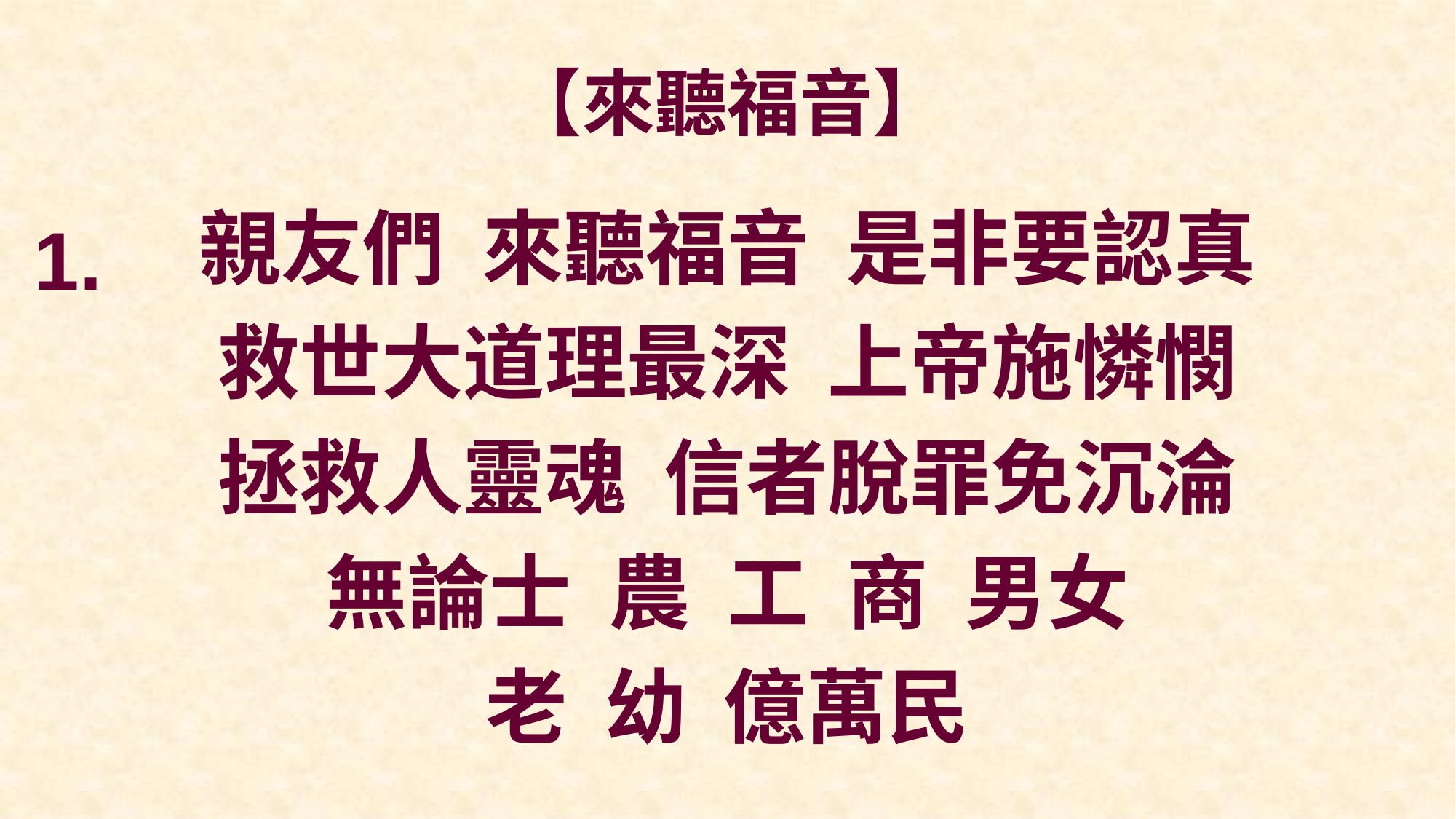

# 【來聽福音】
親友們  來聽福音  是非要認真
救世大道理最深  上帝施憐憫
拯救人靈魂  信者脫罪免沉淪
無論士  農  工  商  男女
老  幼  億萬民
1.